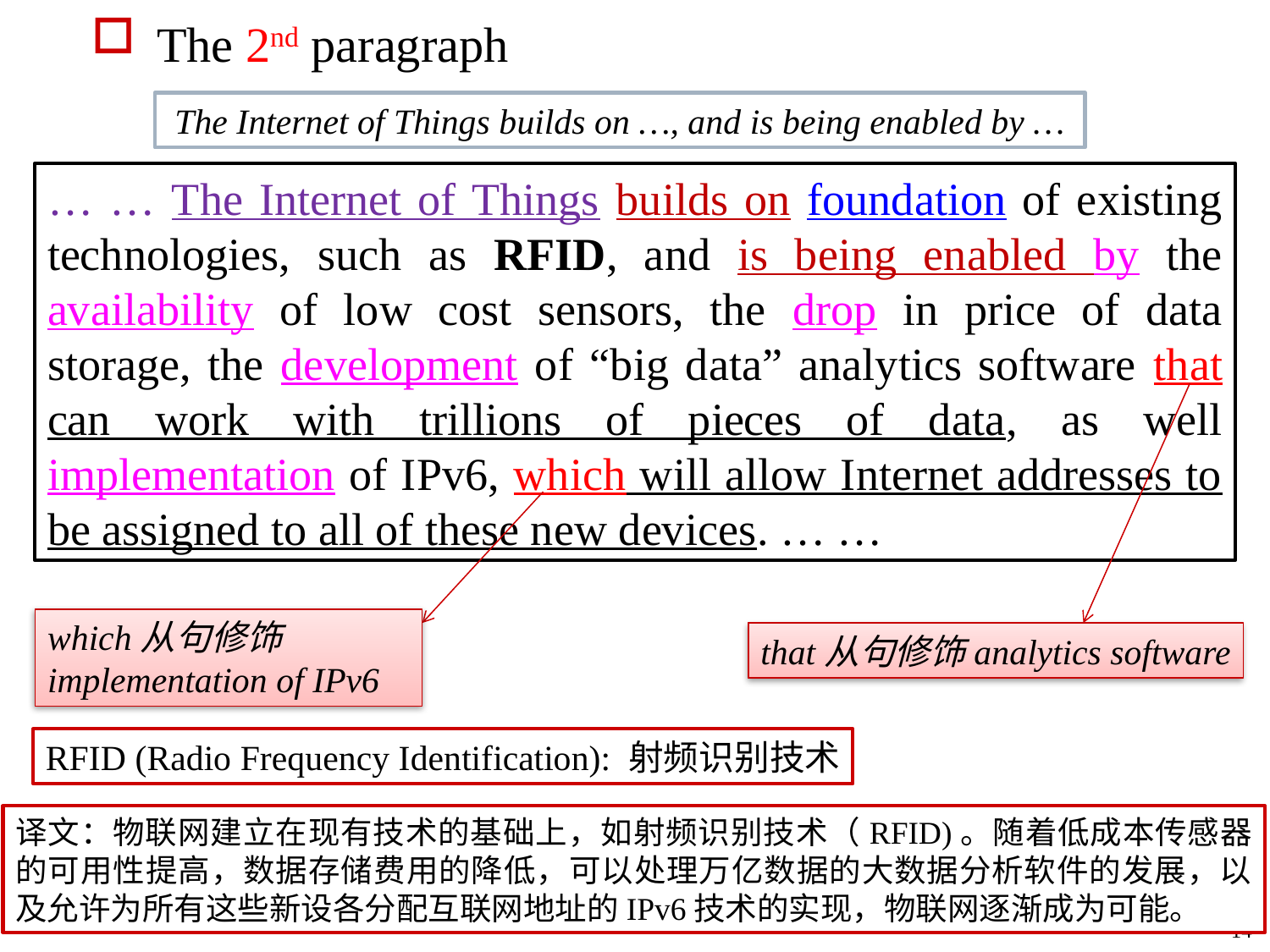

The 2nd paragraph
The Internet of Things builds on …, and is being enabled by …
… … The Internet of Things builds on foundation of existing technologies, such as RFID, and is being enabled by the availability of low cost sensors, the drop in price of data storage, the development of “big data” analytics software that can work with trillions of pieces of data, as well implementation of IPv6, which will allow Internet addresses to be assigned to all of these new devices. … …
which从句修饰implementation of IPv6
that从句修饰analytics software
RFID (Radio Frequency Identification): 射频识别技术
译文：物联网建立在现有技术的基础上，如射频识别技术（RFID)。随着低成本传感器的可用性提高，数据存储费用的降低，可以处理万亿数据的大数据分析软件的发展，以及允许为所有这些新设各分配互联网地址的IPv6技术的实现，物联网逐渐成为可能。
14